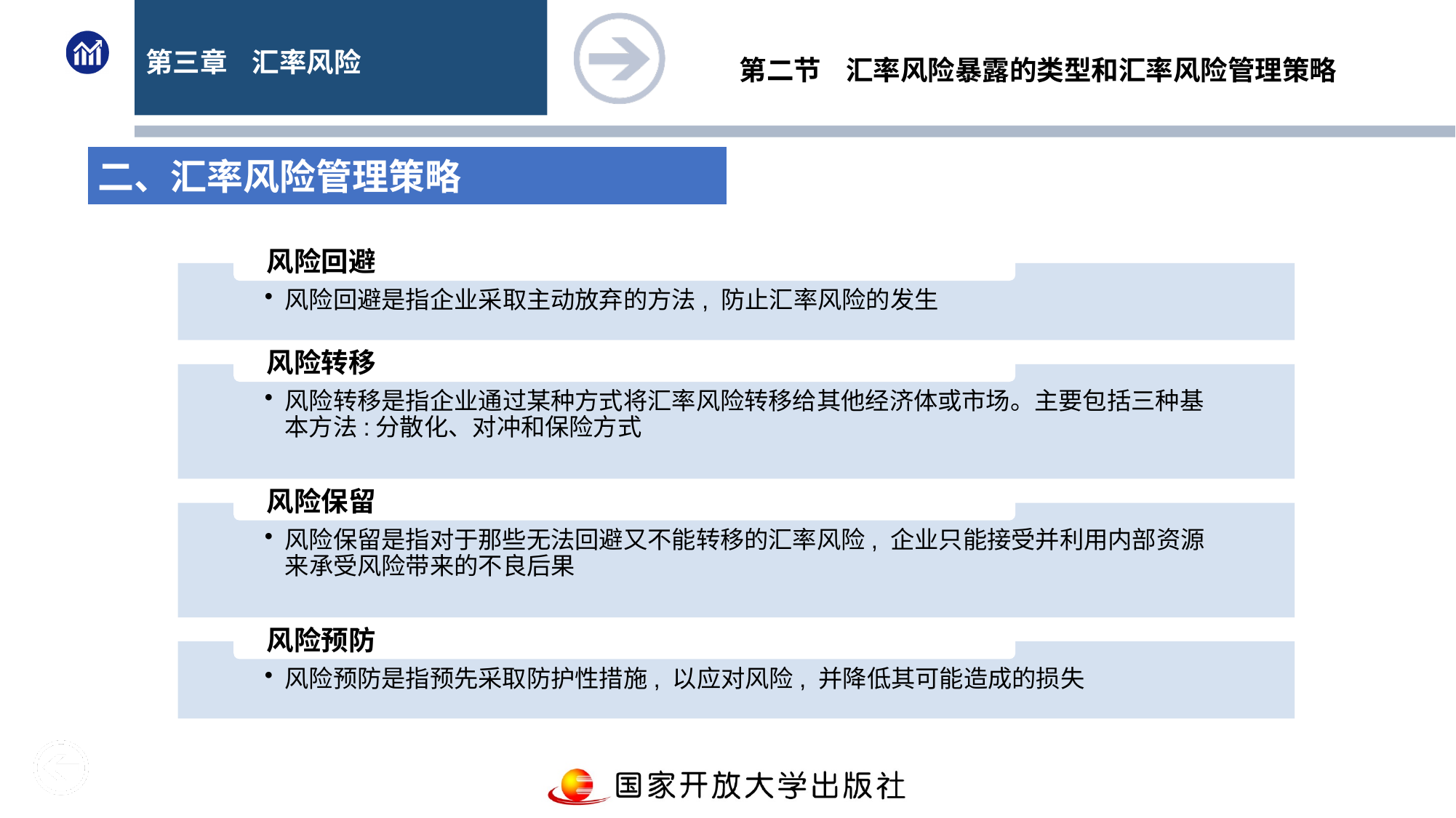

第二节    汇率风险暴露的类型和汇率风险管理策略
第三章    汇率风险
二、汇率风险管理策略
风险回避是指企业采取主动放弃的方法, 防止汇率风险的发生
风险回避
风险转移是指企业通过某种方式将汇率风险转移给其他经济体或市场。主要包括三种基本方法:分散化、对冲和保险方式
风险转移
风险保留是指对于那些无法回避又不能转移的汇率风险, 企业只能接受并利用内部资源来承受风险带来的不良后果
风险保留
风险预防是指预先采取防护性措施, 以应对风险, 并降低其可能造成的损失
风险预防